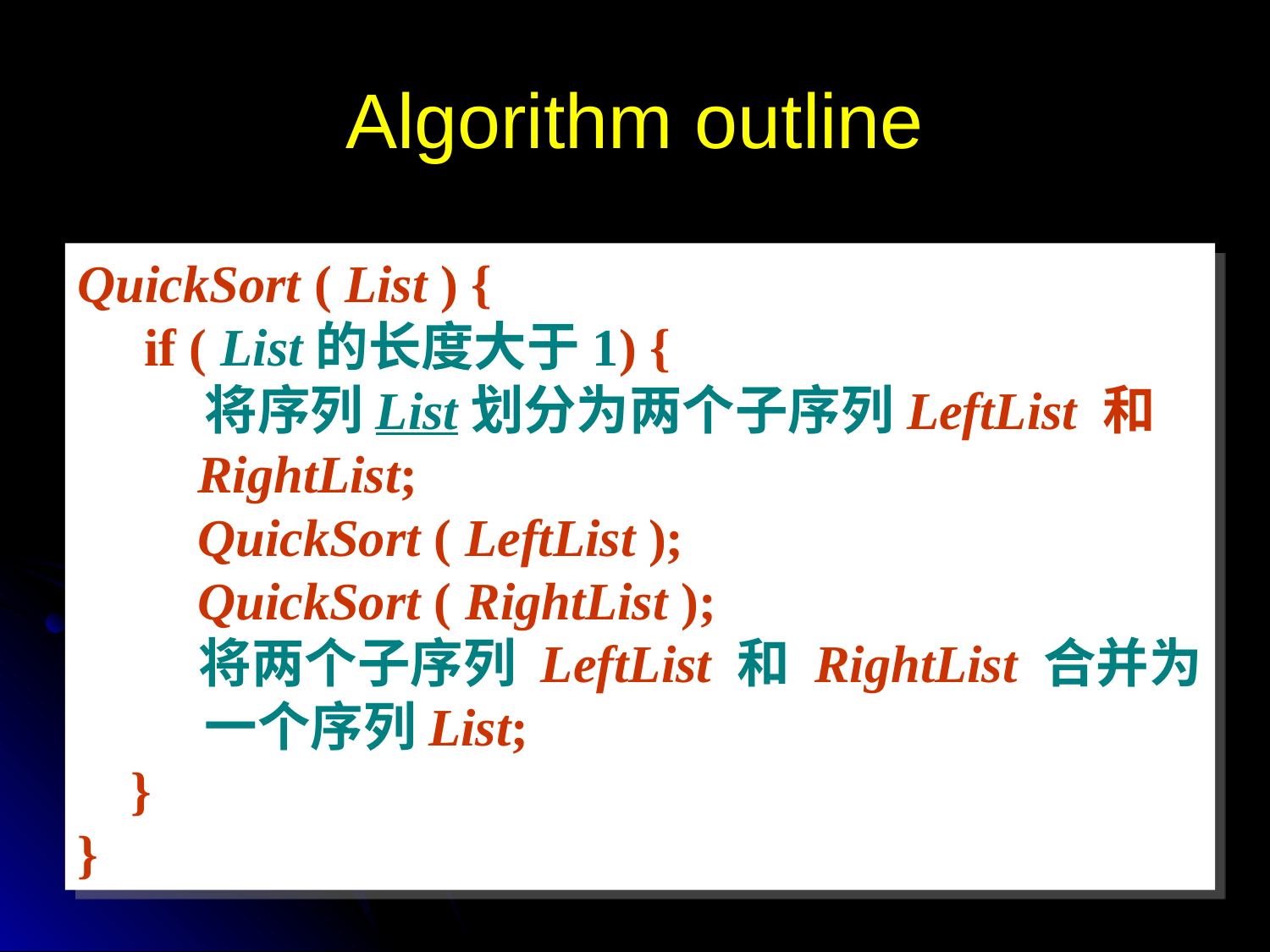

# Algorithm outline
QuickSort ( List ) {
     if ( List的长度大于1) {
	将序列List划分为两个子序列LeftList 和
         RightList;
         QuickSort ( LeftList );
         QuickSort ( RightList );
         将两个子序列 LeftList 和 RightList 合并为	一个序列List;
    }
}